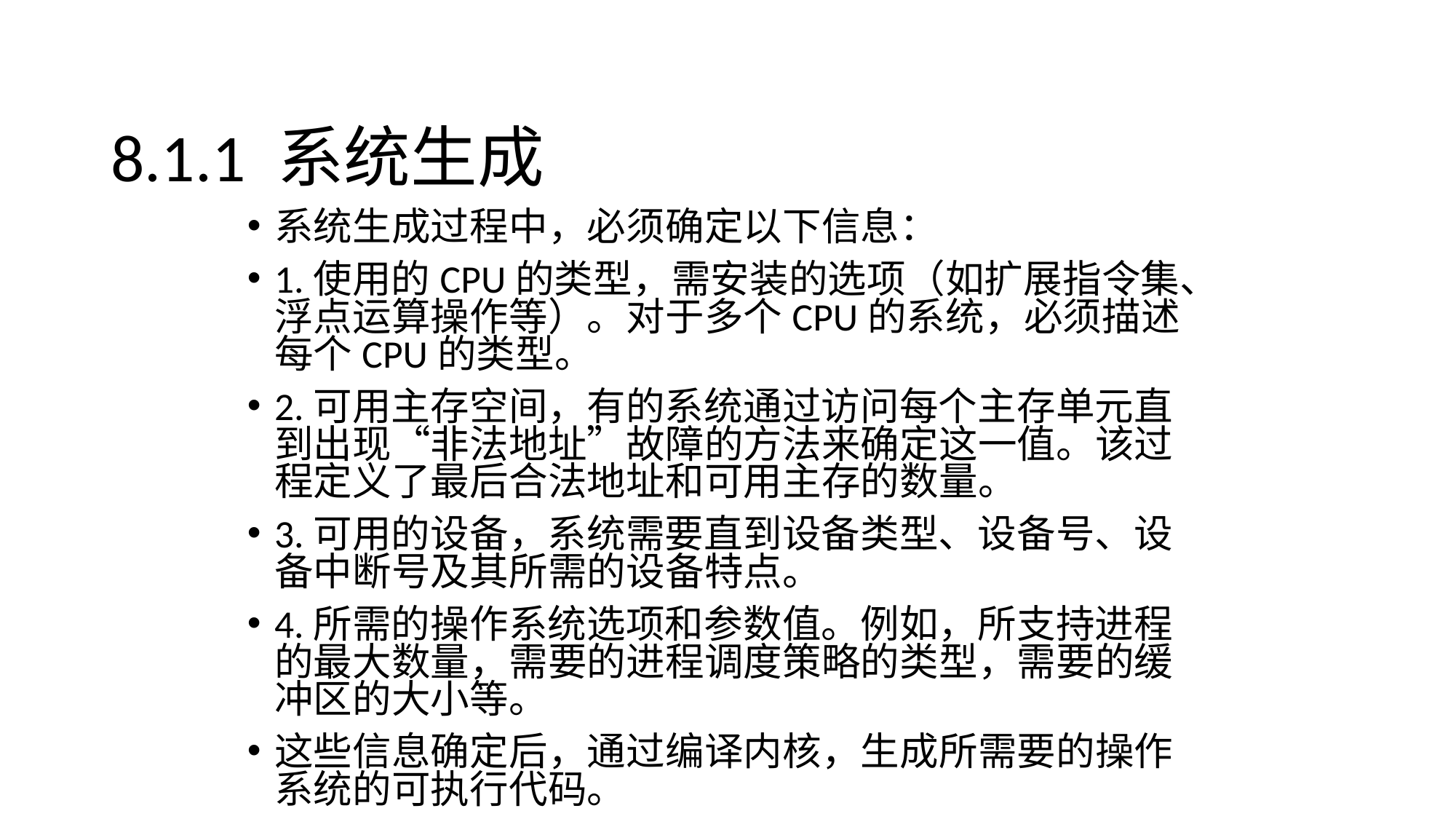

# 8.1.1 系统生成
系统生成过程中，必须确定以下信息：
1.使用的CPU的类型，需安装的选项（如扩展指令集、浮点运算操作等）。对于多个CPU的系统，必须描述每个CPU的类型。
2.可用主存空间，有的系统通过访问每个主存单元直到出现“非法地址”故障的方法来确定这一值。该过程定义了最后合法地址和可用主存的数量。
3.可用的设备，系统需要直到设备类型、设备号、设备中断号及其所需的设备特点。
4.所需的操作系统选项和参数值。例如，所支持进程的最大数量，需要的进程调度策略的类型，需要的缓冲区的大小等。
这些信息确定后，通过编译内核，生成所需要的操作系统的可执行代码。
3